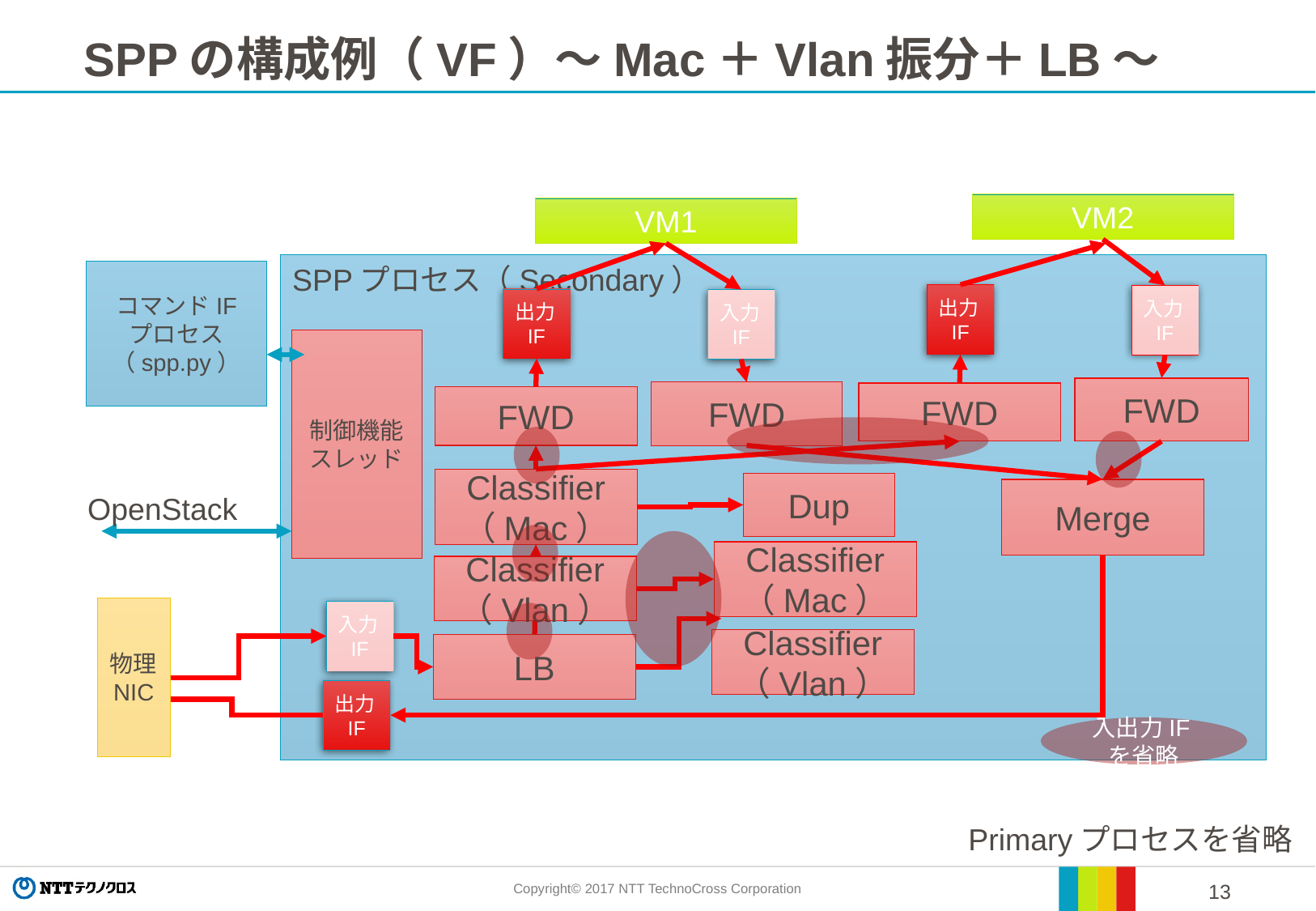

# SPPの構成例（VF）～Mac＋Vlan振分＋LB～

VM2
VM1
SPPプロセス（Secondary）
コマンドIF
プロセス
（spp.py）
出力IF
入力IF
出力IF
入力IF
制御機能スレッド
FWD
FWD
FWD
FWD

Classifier
（Mac）
Dup
Merge
OpenStack

Classifier
（Mac）
Classifier
（Vlan）
物理NIC
入力IF

Classifier
（Vlan）
LB
出力IF
入出力IFを省略
Primaryプロセスを省略